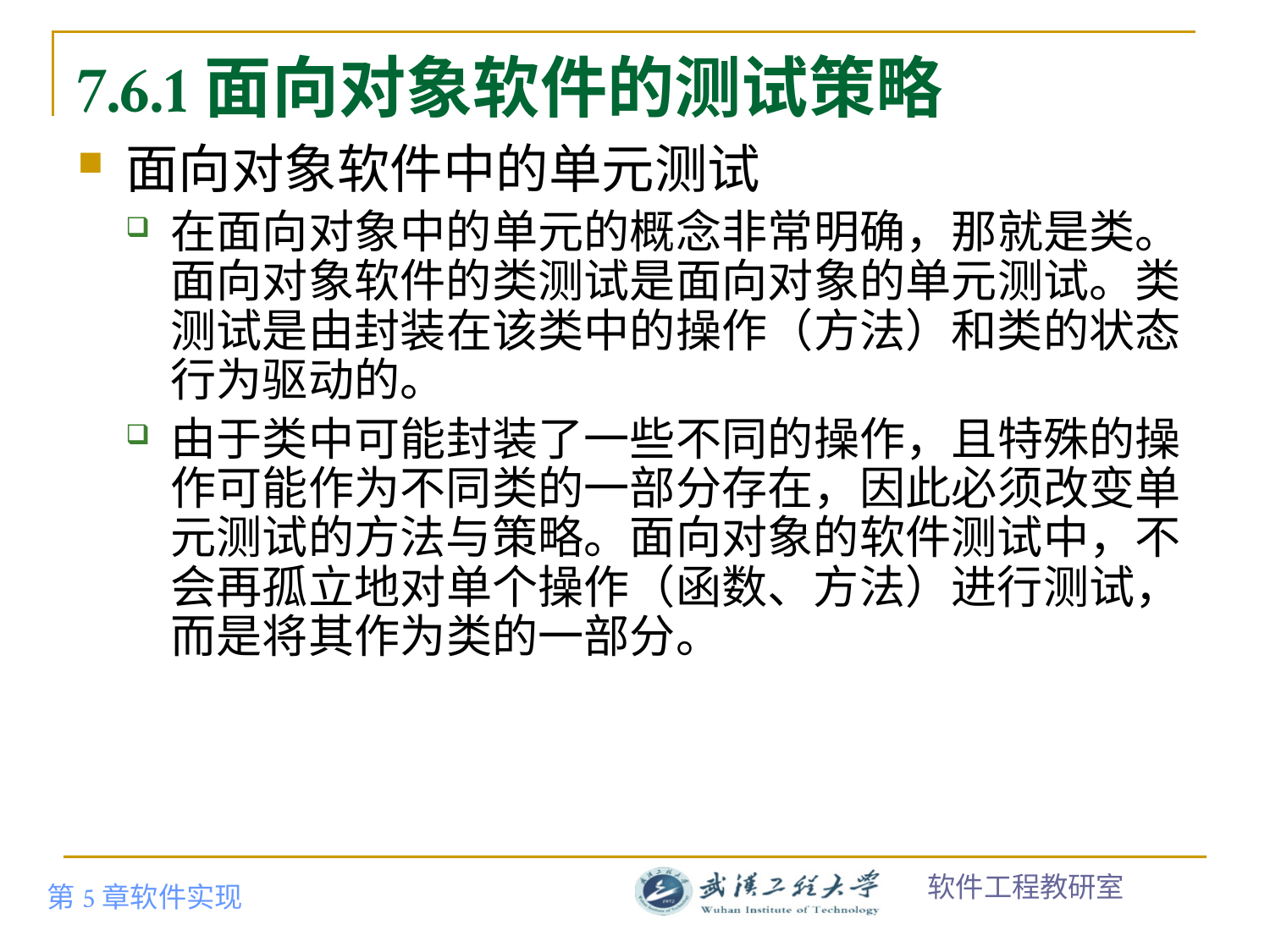

# 7.6.1面向对象软件的测试策略
面向对象软件中的单元测试
在面向对象中的单元的概念非常明确，那就是类。面向对象软件的类测试是面向对象的单元测试。类测试是由封装在该类中的操作（方法）和类的状态行为驱动的。
由于类中可能封装了一些不同的操作，且特殊的操作可能作为不同类的一部分存在，因此必须改变单元测试的方法与策略。面向对象的软件测试中，不会再孤立地对单个操作（函数、方法）进行测试，而是将其作为类的一部分。